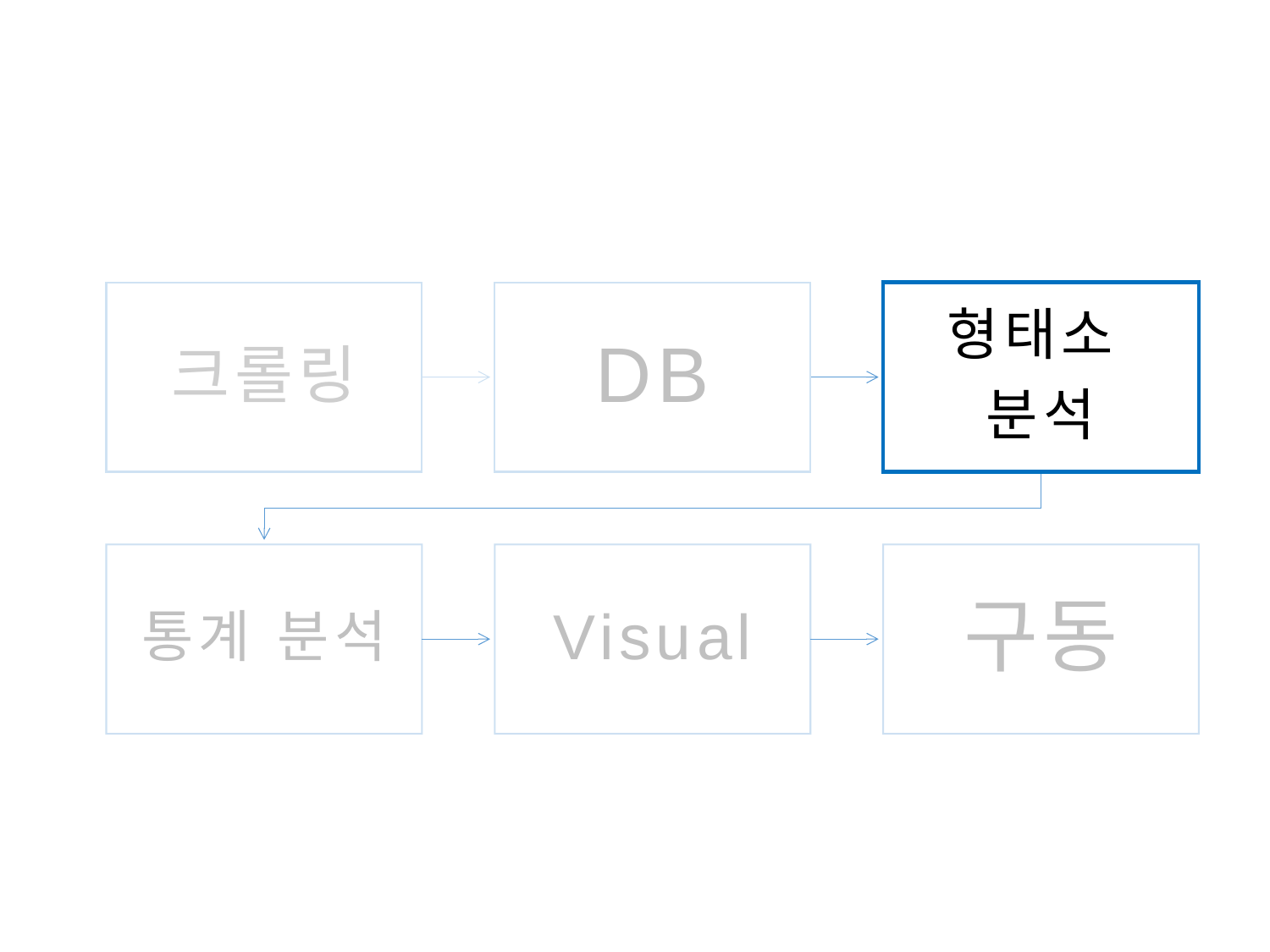

크롤링

DB

형태소
분석

통계 분석

Visual
구동